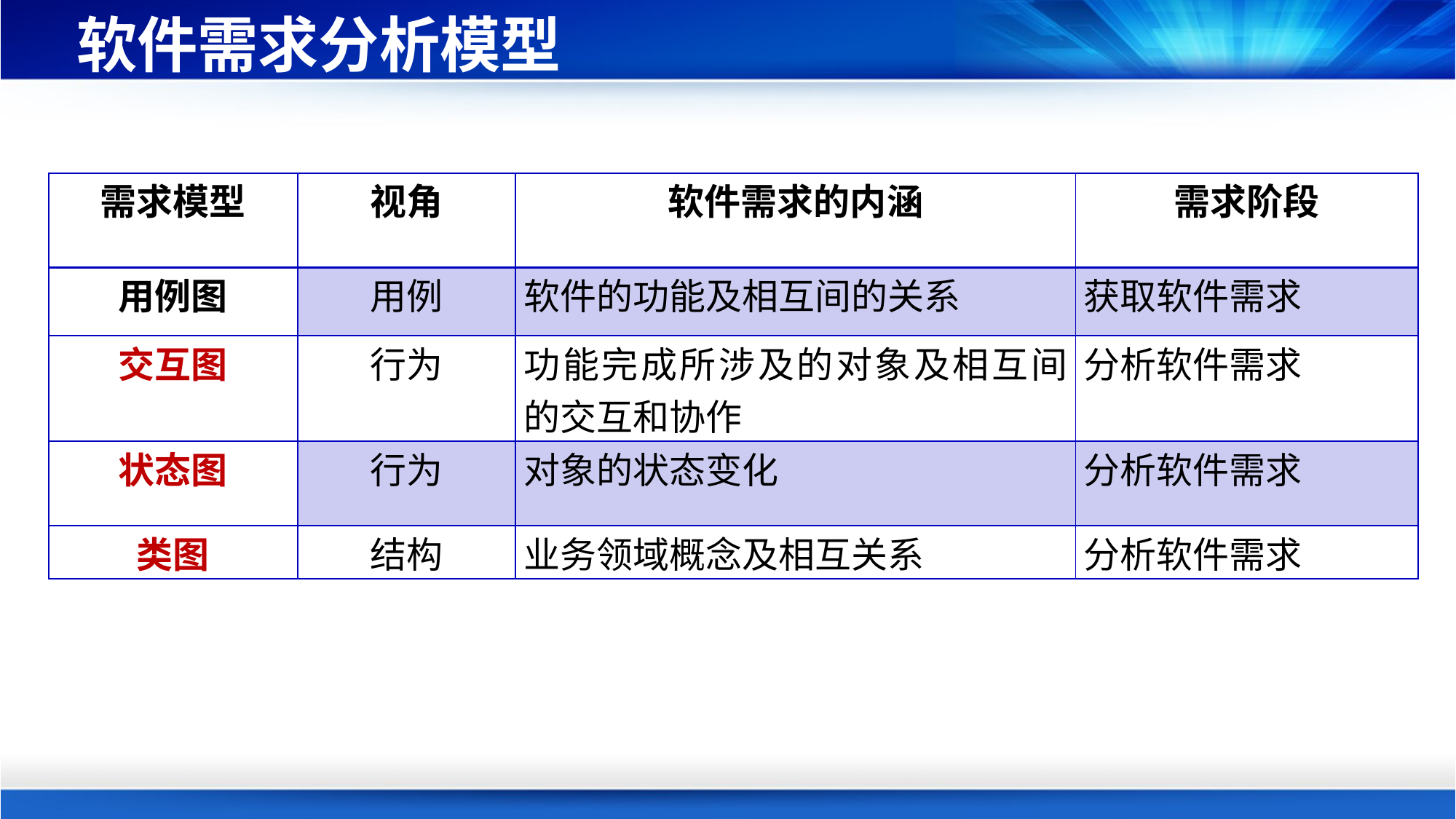

# 软件需求分析模型
| 需求模型 | 视角 | 软件需求的内涵 | 需求阶段 |
| --- | --- | --- | --- |
| 用例图 | 用例 | 软件的功能及相互间的关系 | 获取软件需求 |
| 交互图 | 行为 | 功能完成所涉及的对象及相互间的交互和协作 | 分析软件需求 |
| 状态图 | 行为 | 对象的状态变化 | 分析软件需求 |
| 类图 | 结构 | 业务领域概念及相互关系 | 分析软件需求 |